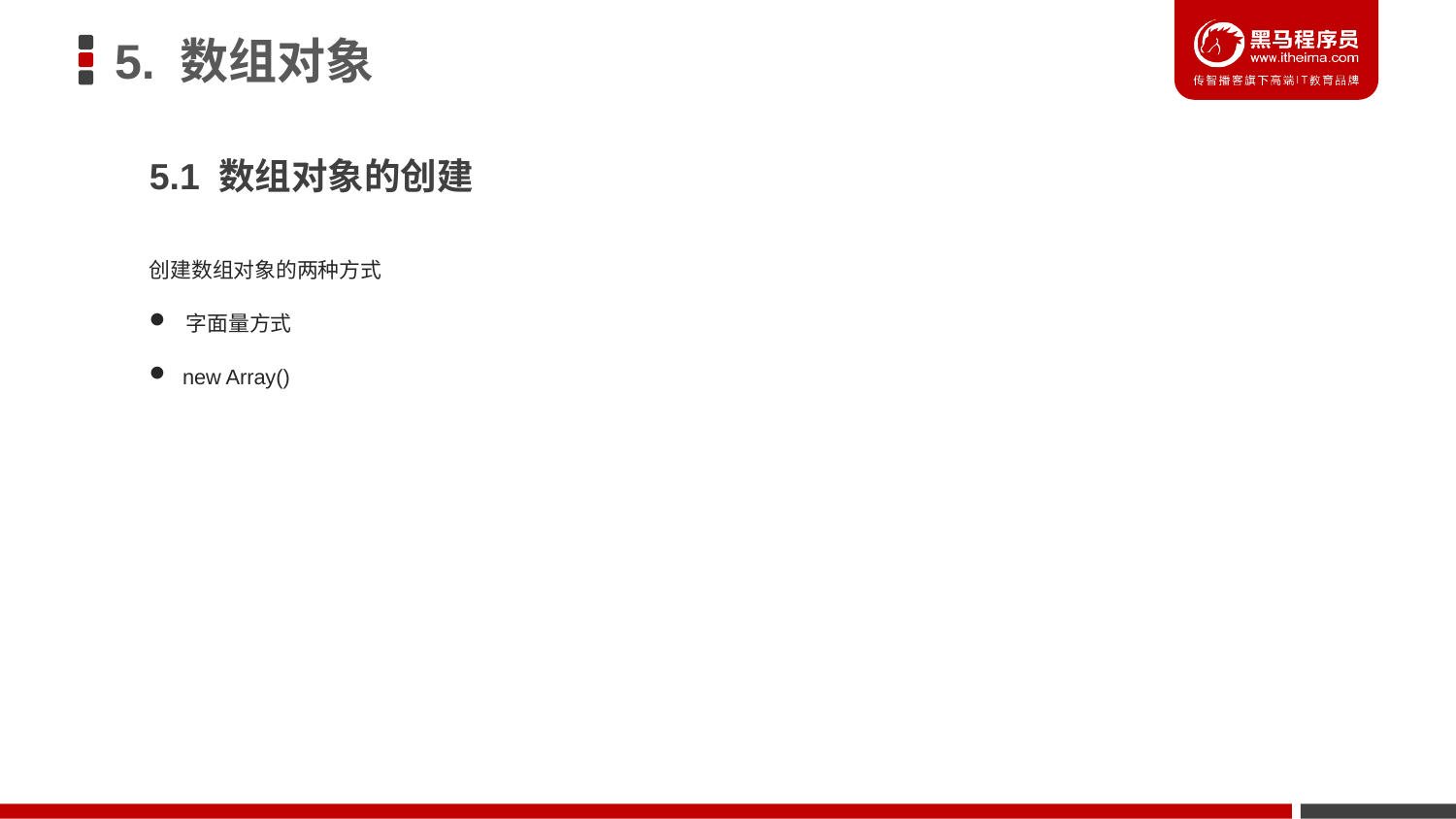

# 5. 数组对象
5.1 数组对象的创建
创建数组对象的两种方式
 字面量方式
 new Array()